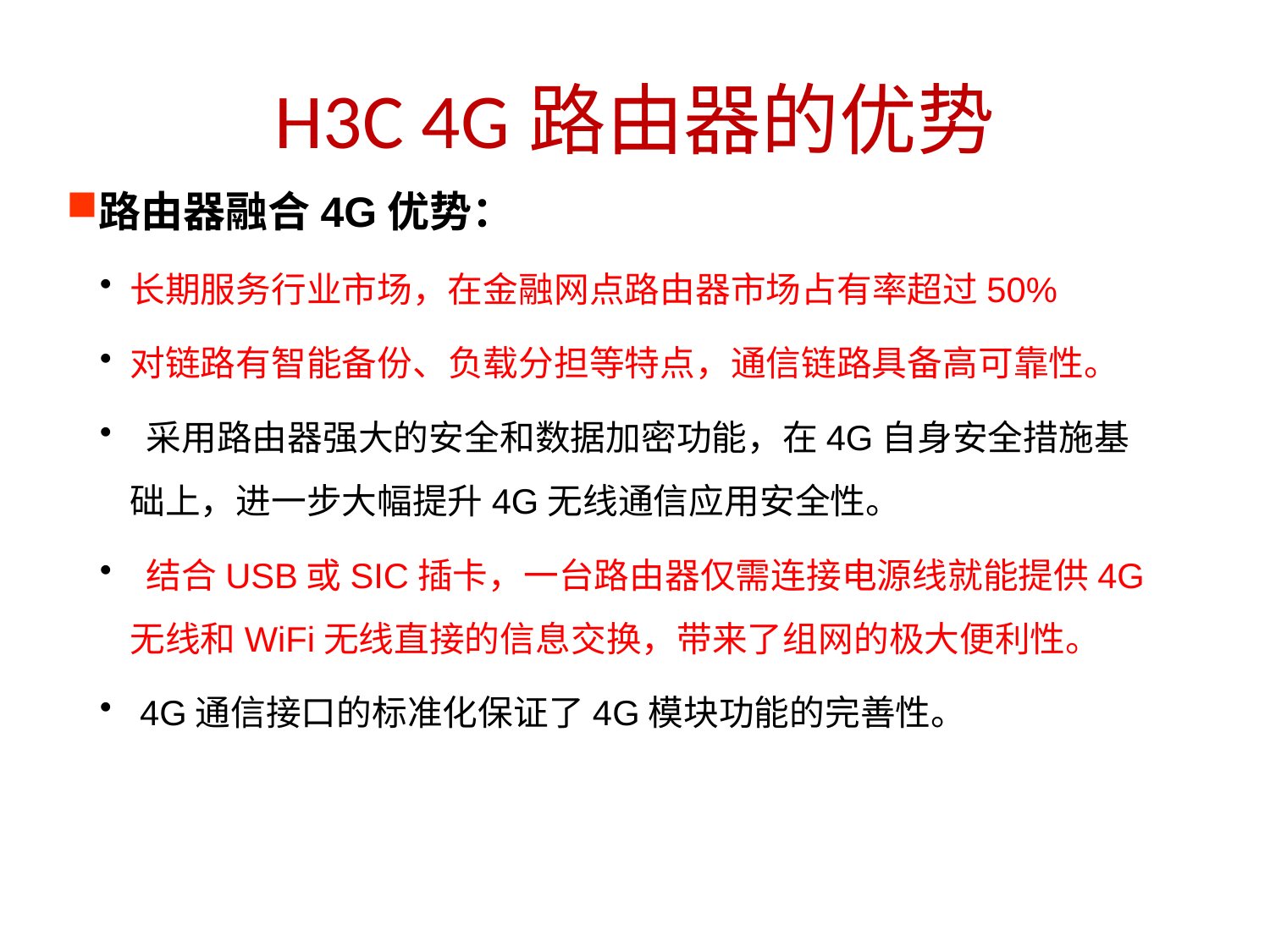

# H3C 4G路由器的优势

路由器融合4G优势：
长期服务行业市场，在金融网点路由器市场占有率超过50%
对链路有智能备份、负载分担等特点，通信链路具备高可靠性。
 采用路由器强大的安全和数据加密功能，在4G自身安全措施基础上，进一步大幅提升4G无线通信应用安全性。
 结合USB或SIC插卡，一台路由器仅需连接电源线就能提供4G无线和WiFi无线直接的信息交换，带来了组网的极大便利性。
 4G通信接口的标准化保证了4G模块功能的完善性。